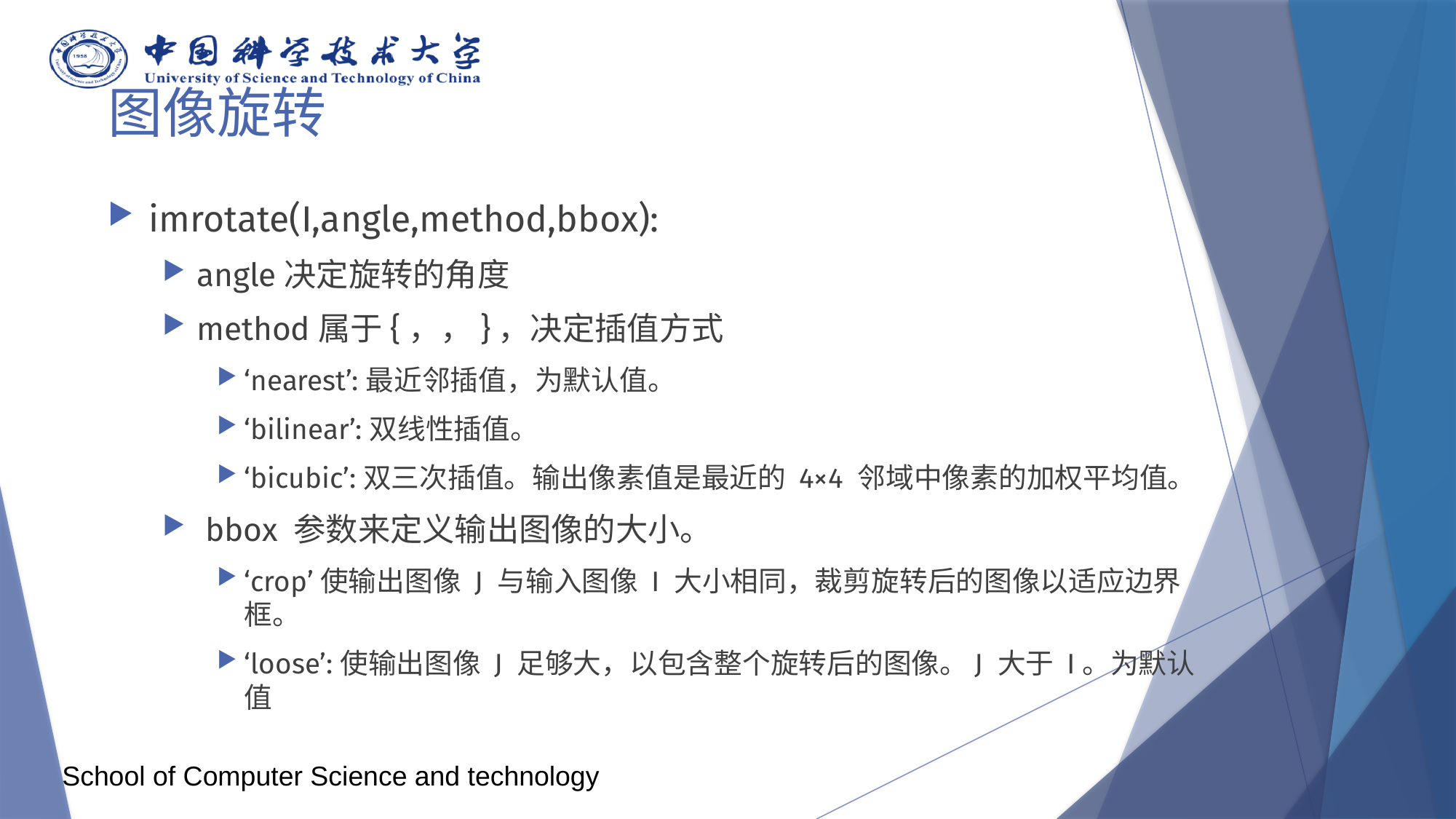

# 图像旋转
imrotate(I,angle,method,bbox):
angle决定旋转的角度
method属于{，，}，决定插值方式
‘nearest’:最近邻插值，为默认值。
‘bilinear’:双线性插值。
‘bicubic’:双三次插值。输出像素值是最近的 4×4 邻域中像素的加权平均值。
 bbox 参数来定义输出图像的大小。
‘crop’使输出图像 J 与输入图像 I 大小相同，裁剪旋转后的图像以适应边界框。
‘loose’:使输出图像 J 足够大，以包含整个旋转后的图像。J 大于 I。为默认值